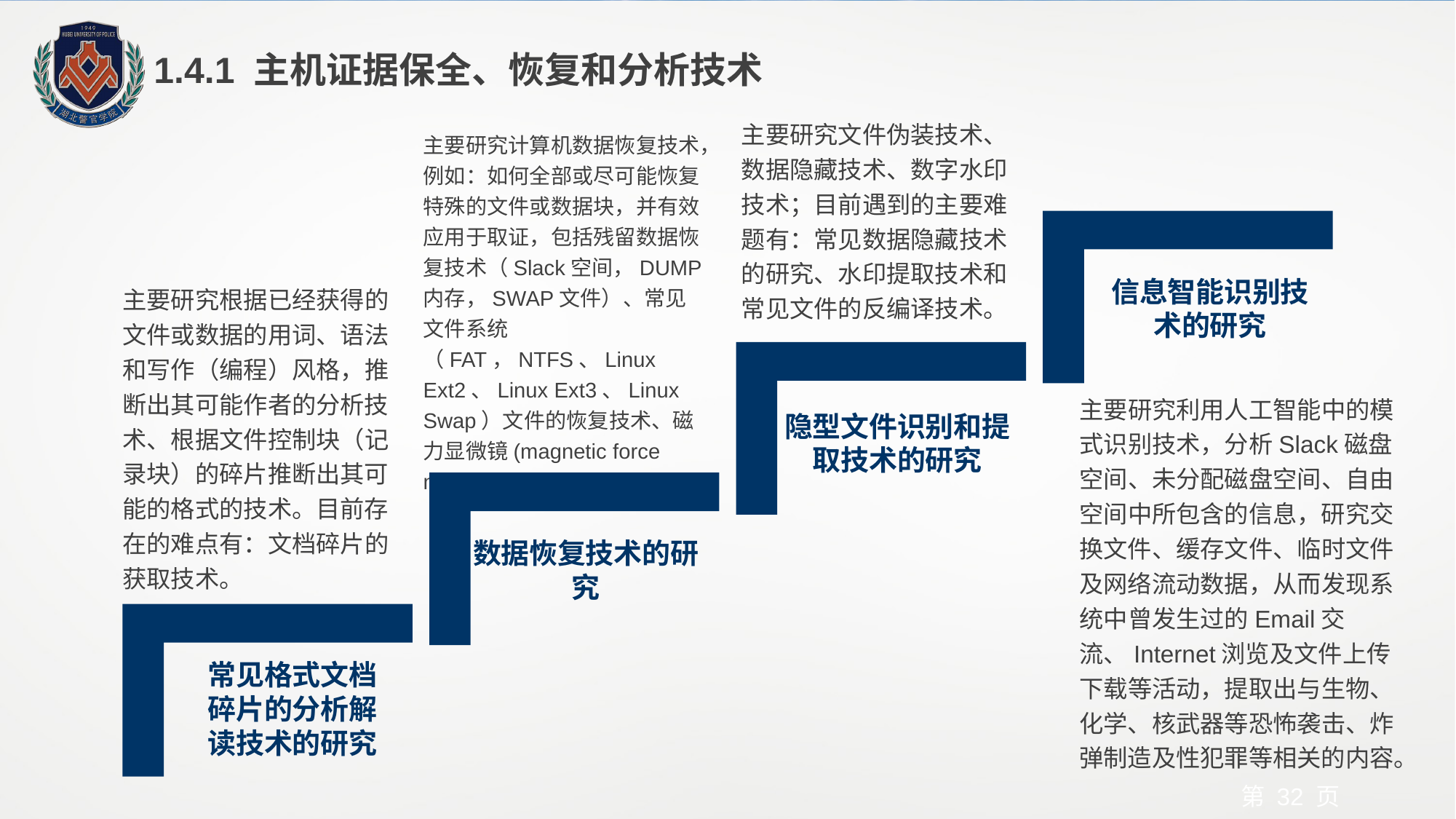

1.4.1 主机证据保全、恢复和分析技术
主要研究文件伪装技术、数据隐藏技术、数字水印技术；目前遇到的主要难题有：常见数据隐藏技术的研究、水印提取技术和常见文件的反编译技术。
主要研究计算机数据恢复技术，例如：如何全部或尽可能恢复特殊的文件或数据块，并有效应用于取证，包括残留数据恢复技术（Slack空间，DUMP内存，SWAP文件）、常见文件系统（FAT，NTFS、Linux Ext2、Linux Ext3、Linux Swap）文件的恢复技术、磁力显微镜(magnetic force microscope。

信息智能识别技术的研究
主要研究根据已经获得的文件或数据的用词、语法和写作（编程）风格，推断出其可能作者的分析技术、根据文件控制块（记录块）的碎片推断出其可能的格式的技术。目前存在的难点有：文档碎片的获取技术。

隐型文件识别和提取技术的研究
主要研究利用人工智能中的模式识别技术，分析Slack磁盘空间、未分配磁盘空间、自由空间中所包含的信息，研究交换文件、缓存文件、临时文件及网络流动数据，从而发现系统中曾发生过的Email交流、Internet浏览及文件上传下载等活动，提取出与生物、化学、核武器等恐怖袭击、炸弹制造及性犯罪等相关的内容。

数据恢复技术的研究

常见格式文档碎片的分析解读技术的研究